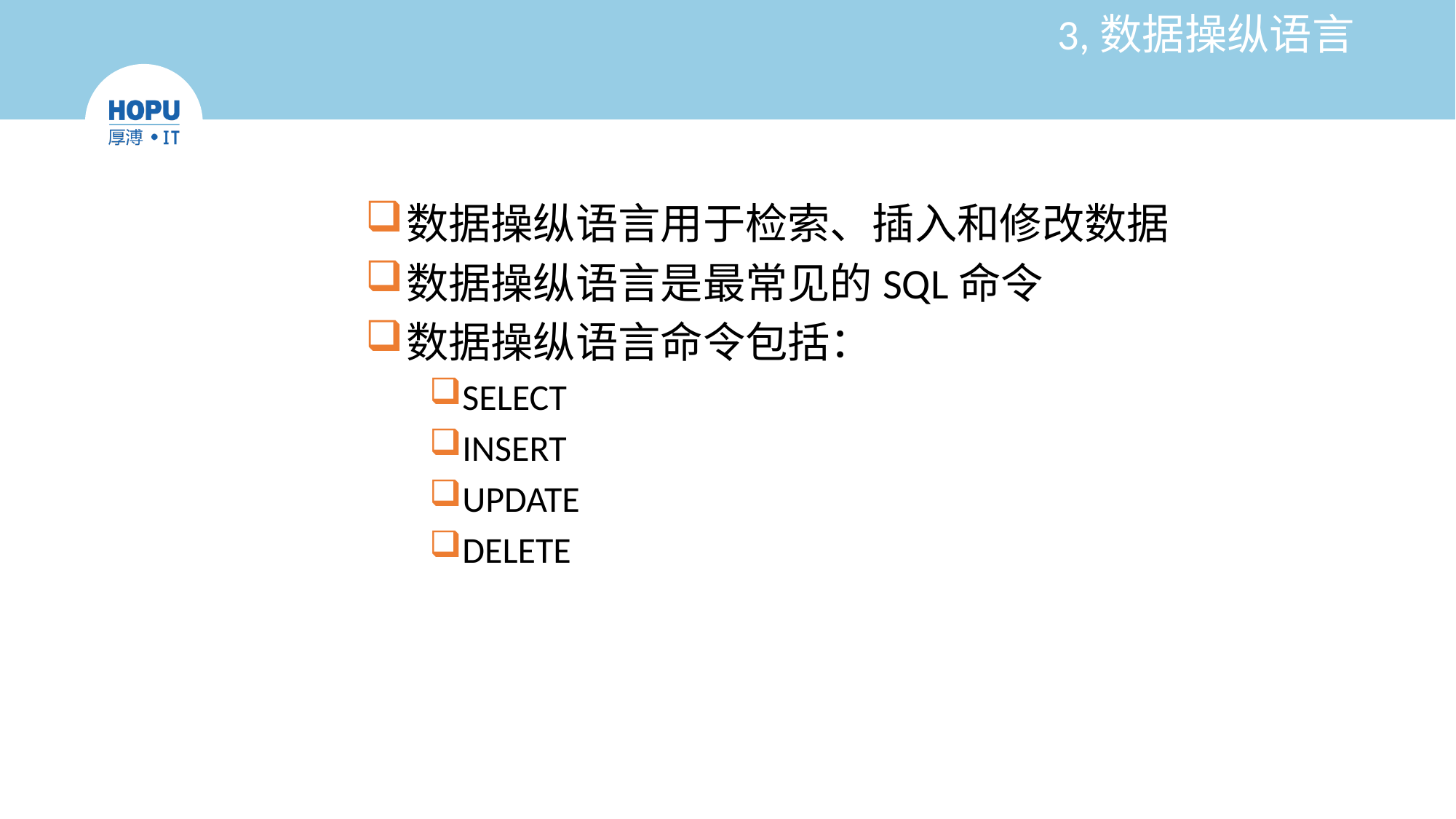

# 3,数据操纵语言
数据操纵语言用于检索、插入和修改数据
数据操纵语言是最常见的SQL命令
数据操纵语言命令包括：
SELECT
INSERT
UPDATE
DELETE